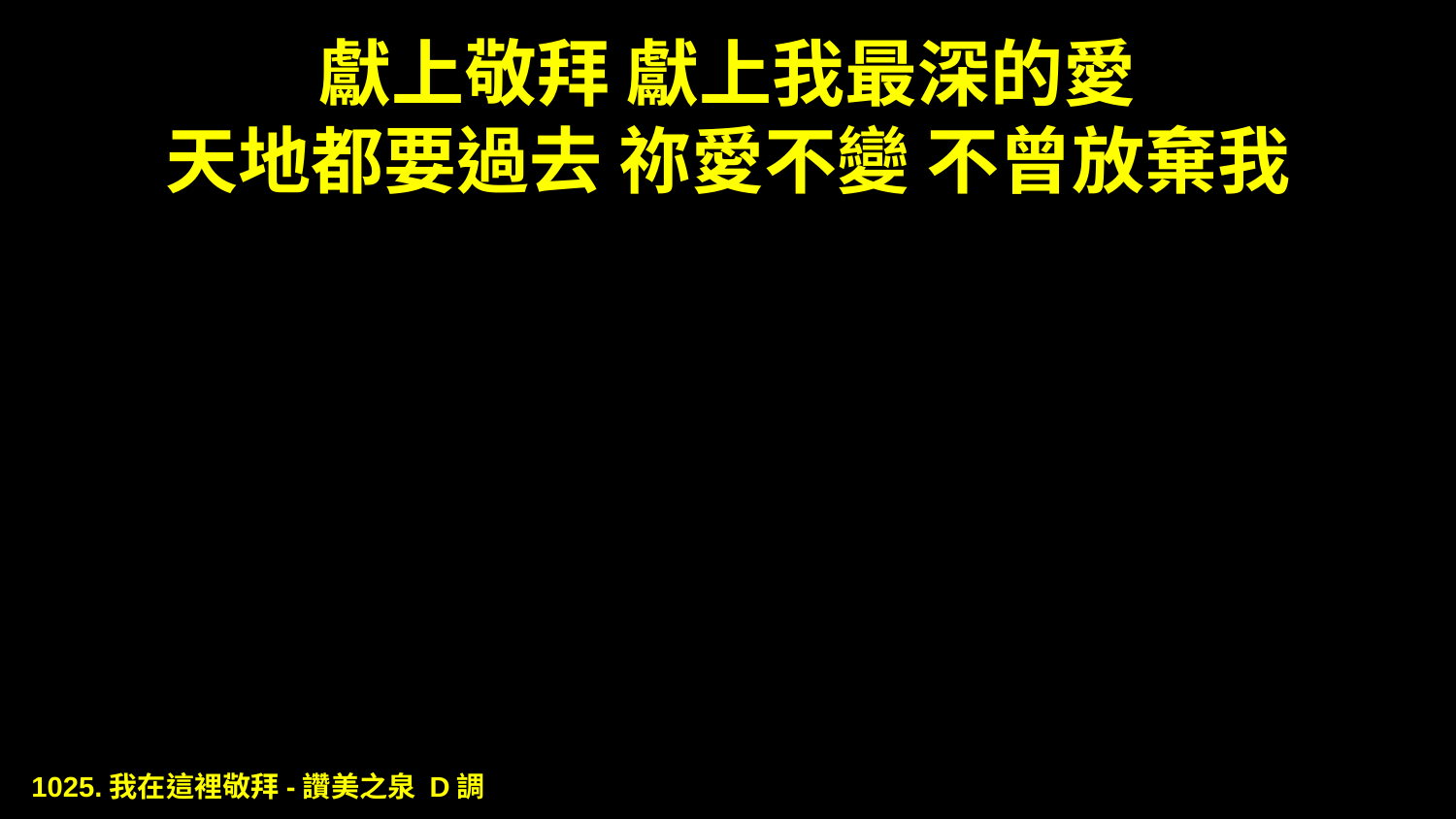

# 獻上敬拜 獻上我最深的愛 天地都要過去 祢愛不變 不曾放棄我
1025.我在這裡敬拜-讚美之泉 D調